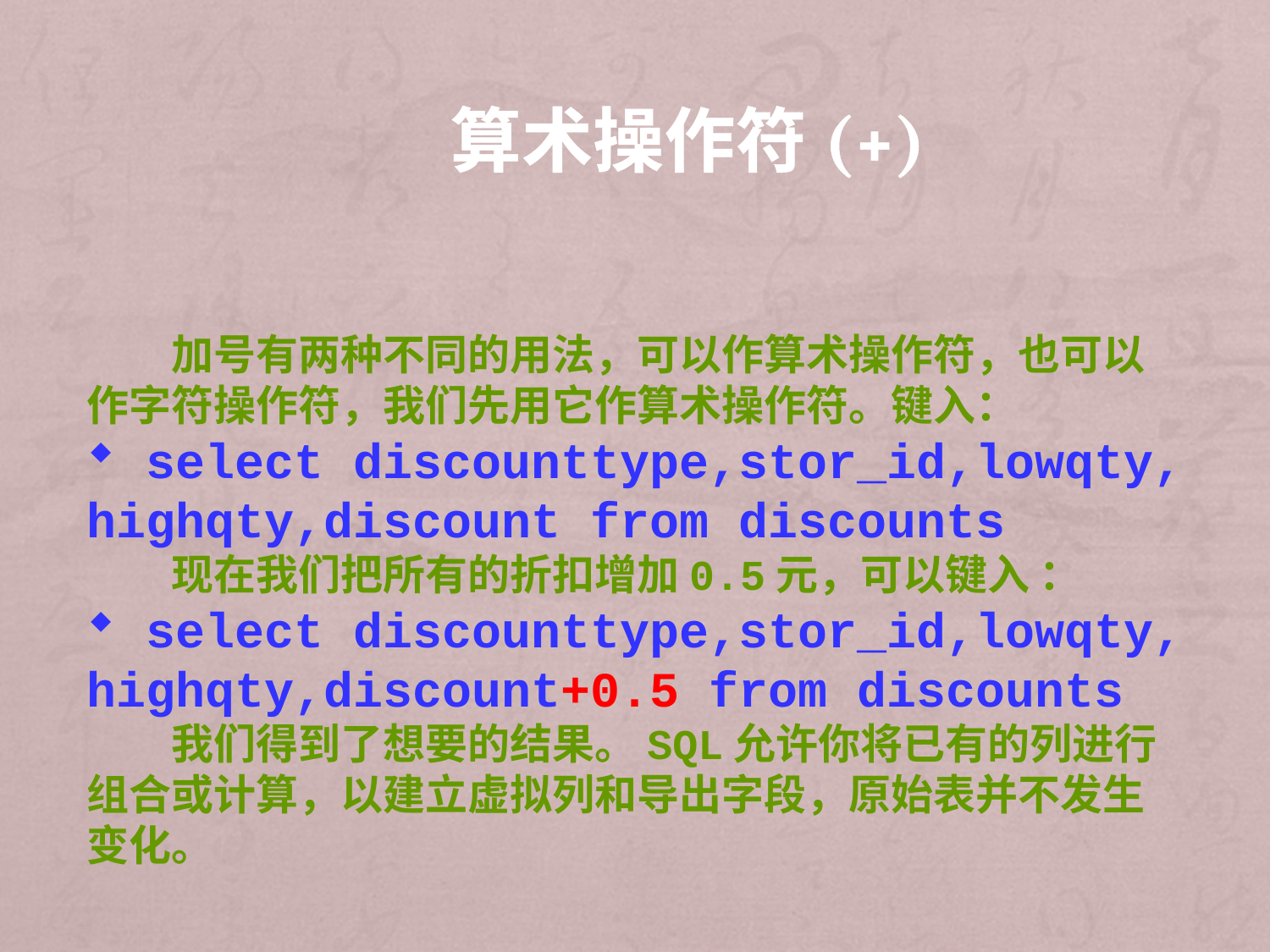

# 算术操作符(+)
　　加号有两种不同的用法，可以作算术操作符，也可以作字符操作符，我们先用它作算术操作符。键入：
 select discounttype,stor_id,lowqty, highqty,discount from discounts
　　现在我们把所有的折扣增加0.5元，可以键入 ：
 select discounttype,stor_id,lowqty, highqty,discount+0.5 from discounts
　　我们得到了想要的结果。SQL允许你将已有的列进行组合或计算，以建立虚拟列和导出字段，原始表并不发生变化。